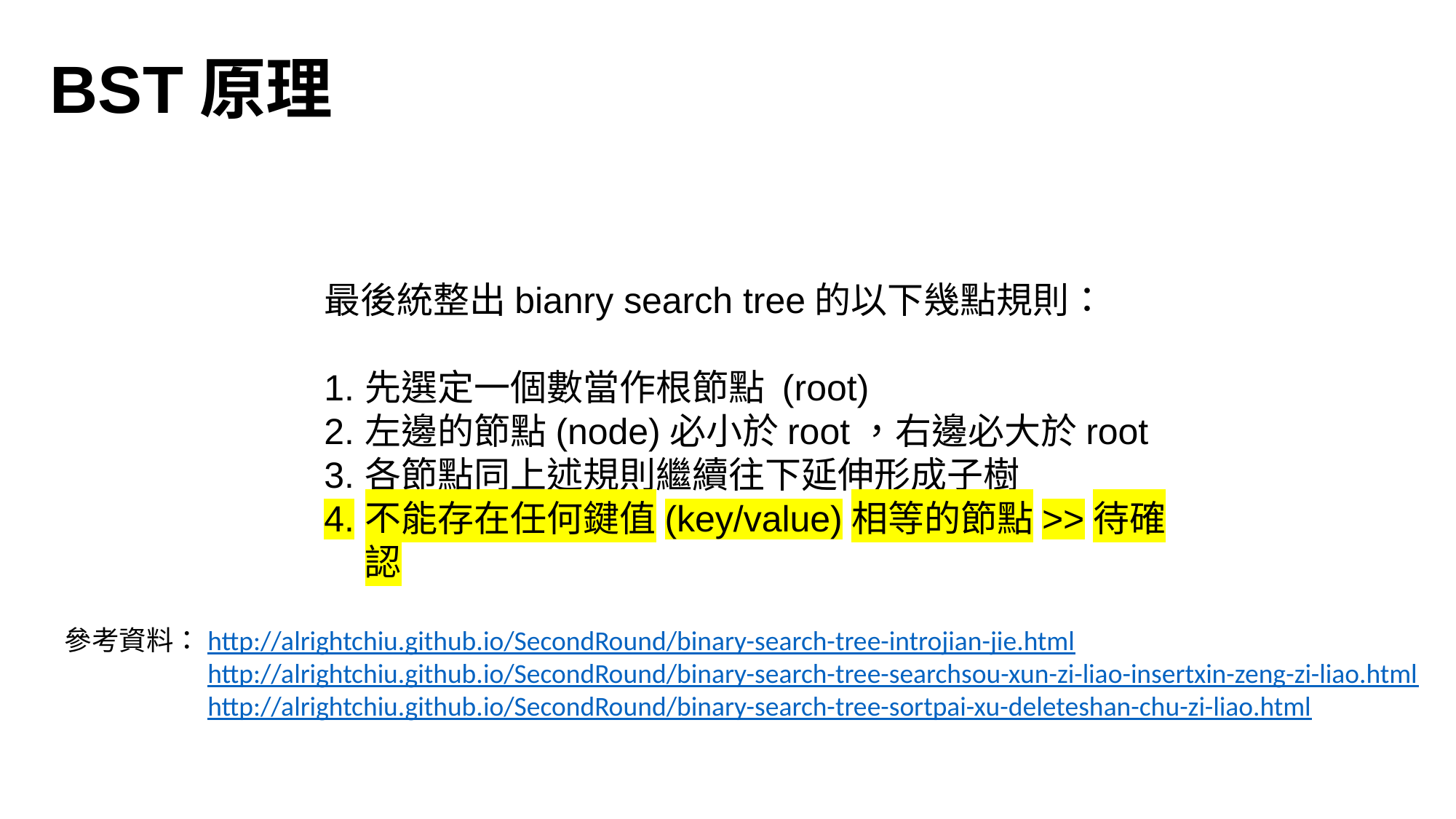

# BST原理
最後統整出bianry search tree的以下幾點規則：

先選定一個數當作根節點 (root)
左邊的節點(node)必小於root，右邊必大於root
各節點同上述規則繼續往下延伸形成子樹
不能存在任何鍵值(key/value)相等的節點>>待確認
參考資料：http://alrightchiu.github.io/SecondRound/binary-search-tree-introjian-jie.html
　　　　　http://alrightchiu.github.io/SecondRound/binary-search-tree-searchsou-xun-zi-liao-insertxin-zeng-zi-liao.html
　　　　　http://alrightchiu.github.io/SecondRound/binary-search-tree-sortpai-xu-deleteshan-chu-zi-liao.html